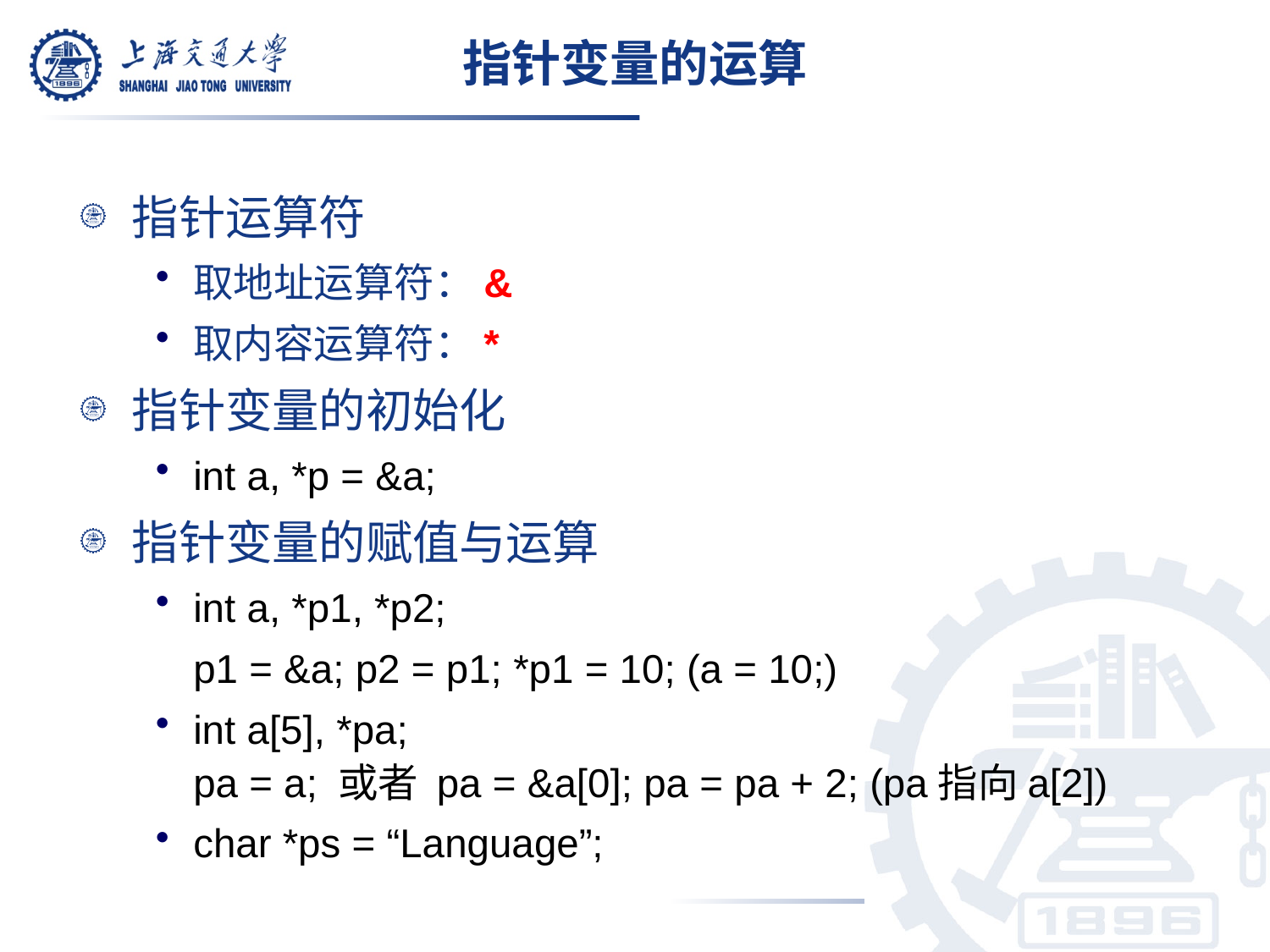

# 指针变量的运算
指针运算符
取地址运算符：&
取内容运算符：*
指针变量的初始化
int a, *p = &a;
指针变量的赋值与运算
int a, *p1, *p2;
	p1 = &a; p2 = p1; *p1 = 10; (a = 10;)
int a[5], *pa;
pa = a; 或者 pa = &a[0]; pa = pa + 2; (pa指向a[2])
char *ps = “Language”;